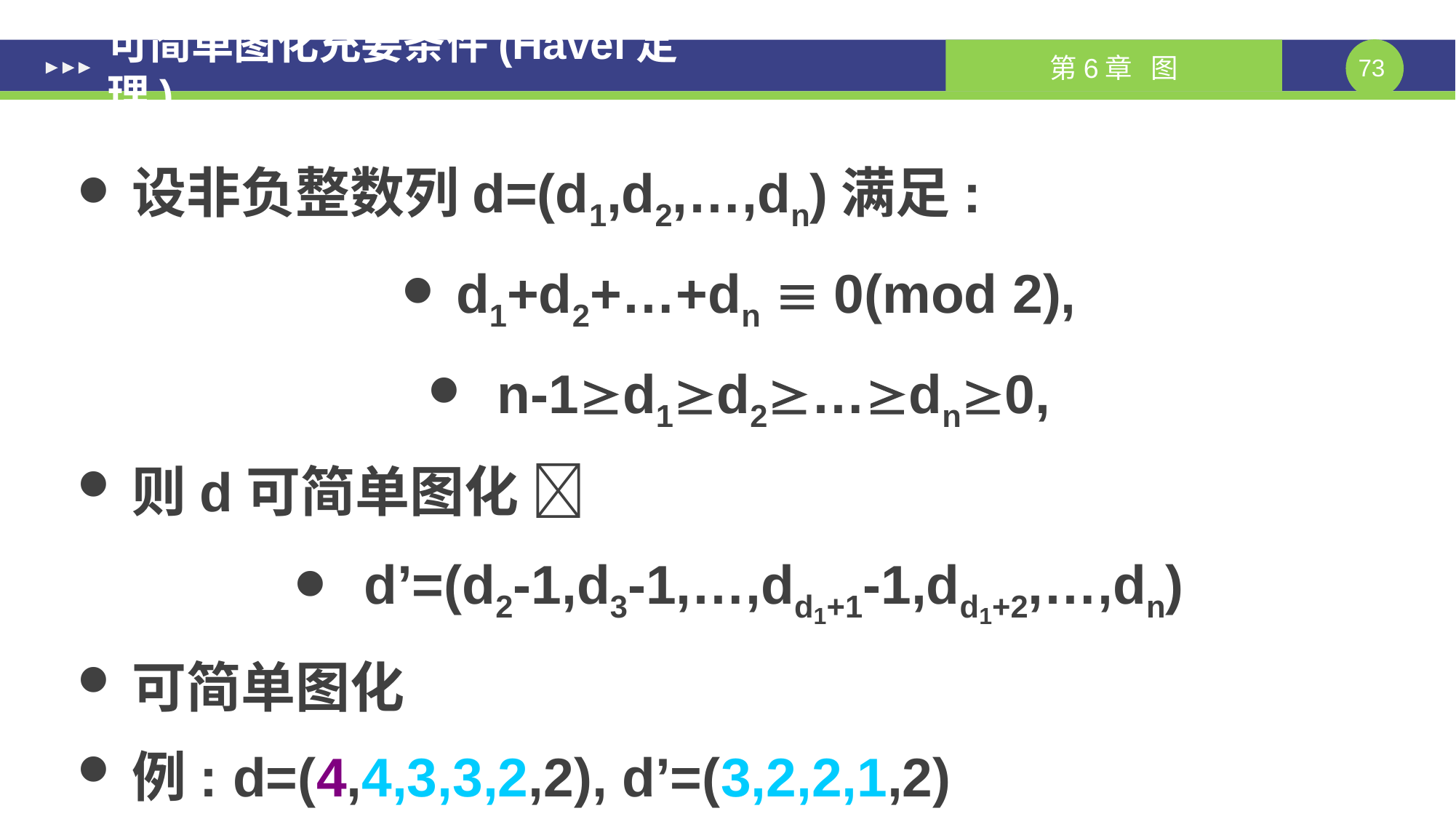

# 可简单图化充要条件(Havel定理)
设非负整数列d=(d1,d2,…,dn)满足:
d1+d2+…+dn ≡ 0(mod 2),
 n-1≥d1≥d2≥…≥dn≥0,
则d可简单图化 ⇔
 d’=(d2-1,d3-1,…,dd1+1-1,dd1+2,…,dn)
可简单图化
例: d=(4,4,3,3,2,2), d’=(3,2,2,1,2)